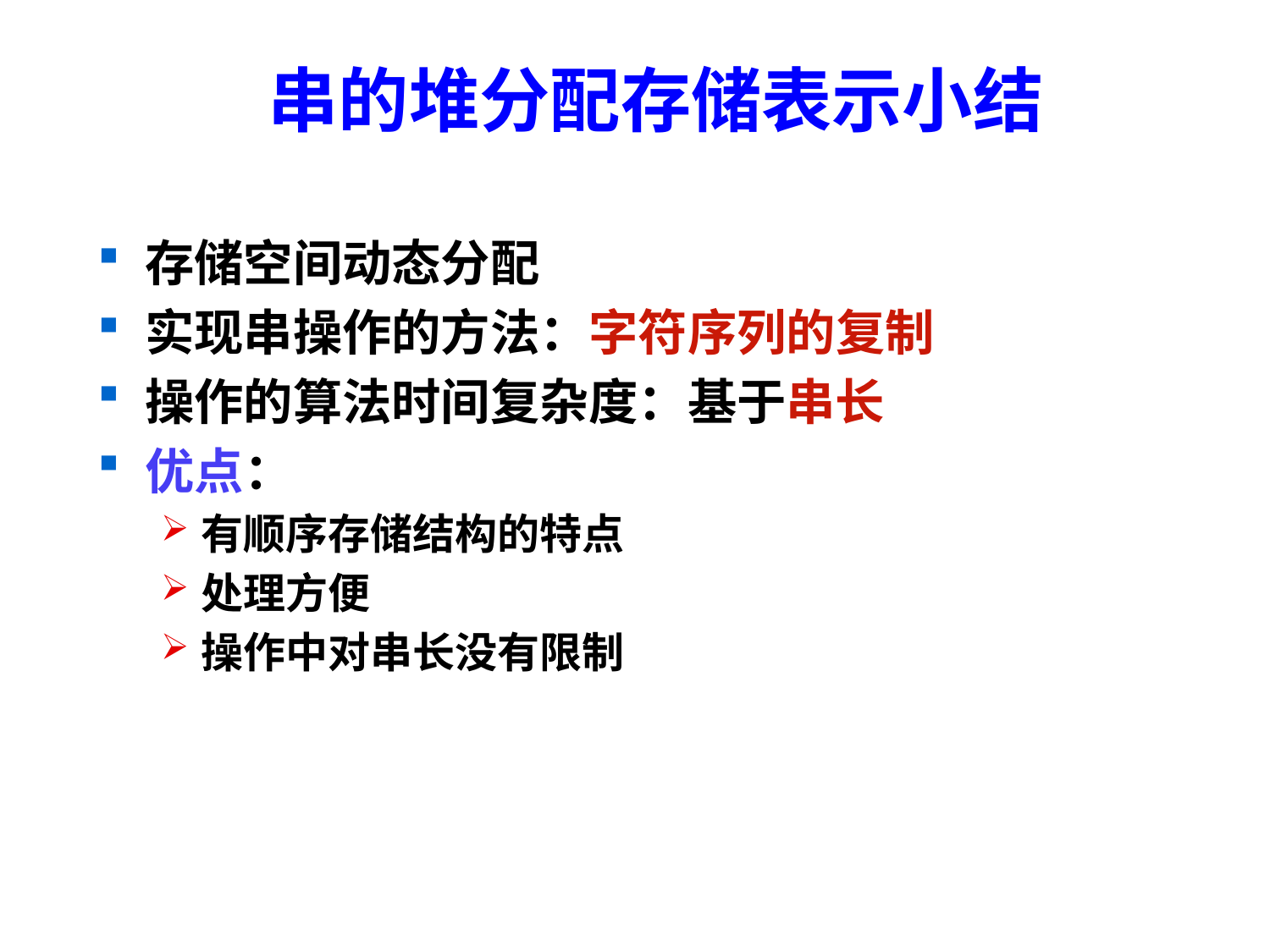

# 串的堆分配存储表示小结
存储空间动态分配
实现串操作的方法：字符序列的复制
操作的算法时间复杂度：基于串长
优点：
有顺序存储结构的特点
处理方便
操作中对串长没有限制